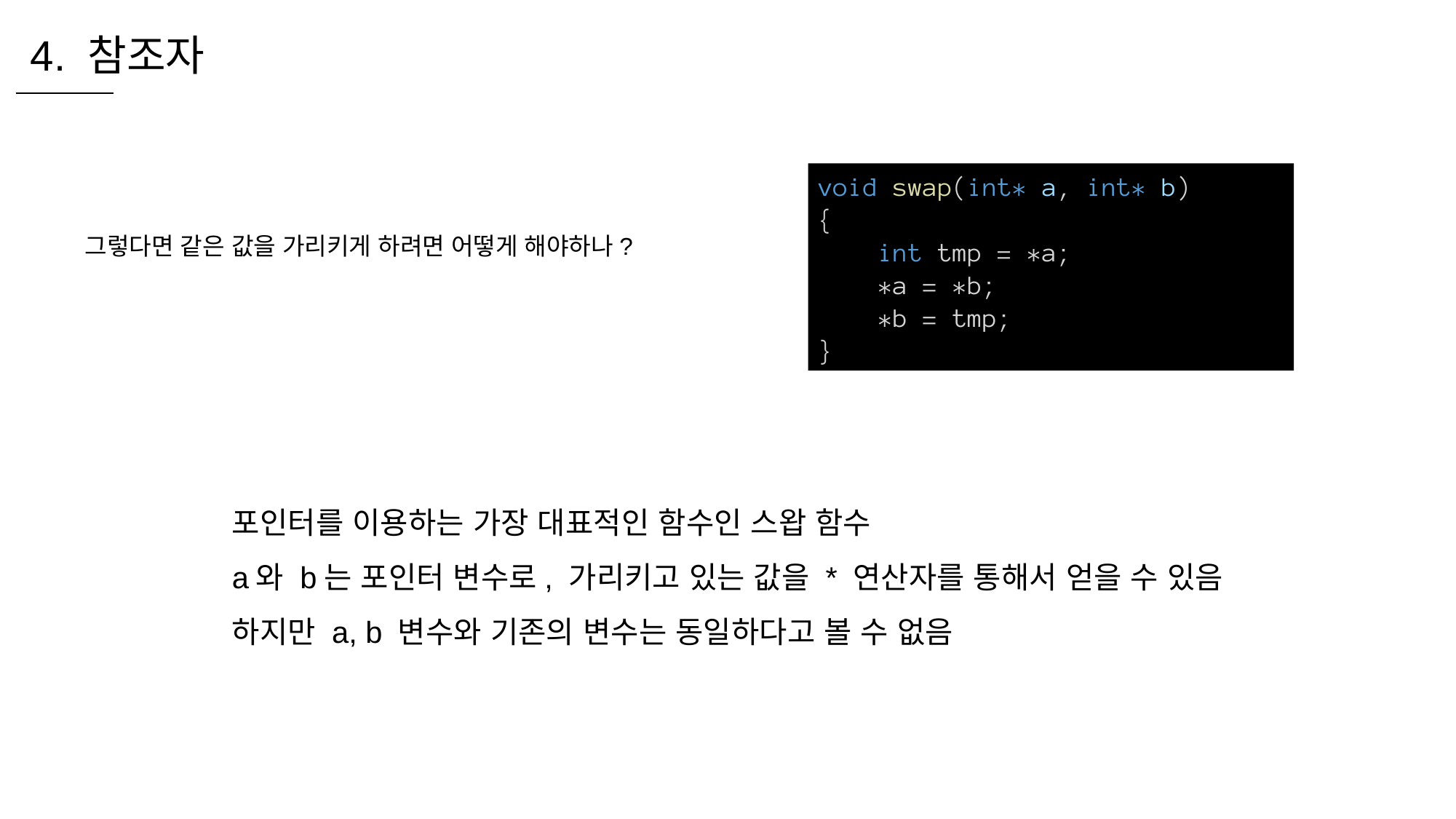

4. 참조자
void swap(int* a, int* b)
{
    int tmp = *a;
    *a = *b;
    *b = tmp;
}
그렇다면 같은 값을 가리키게 하려면 어떻게 해야하나?
포인터를 이용하는 가장 대표적인 함수인 스왑 함수
a와 b는 포인터 변수로, 가리키고 있는 값을 * 연산자를 통해서 얻을 수 있음
하지만 a, b 변수와 기존의 변수는 동일하다고 볼 수 없음